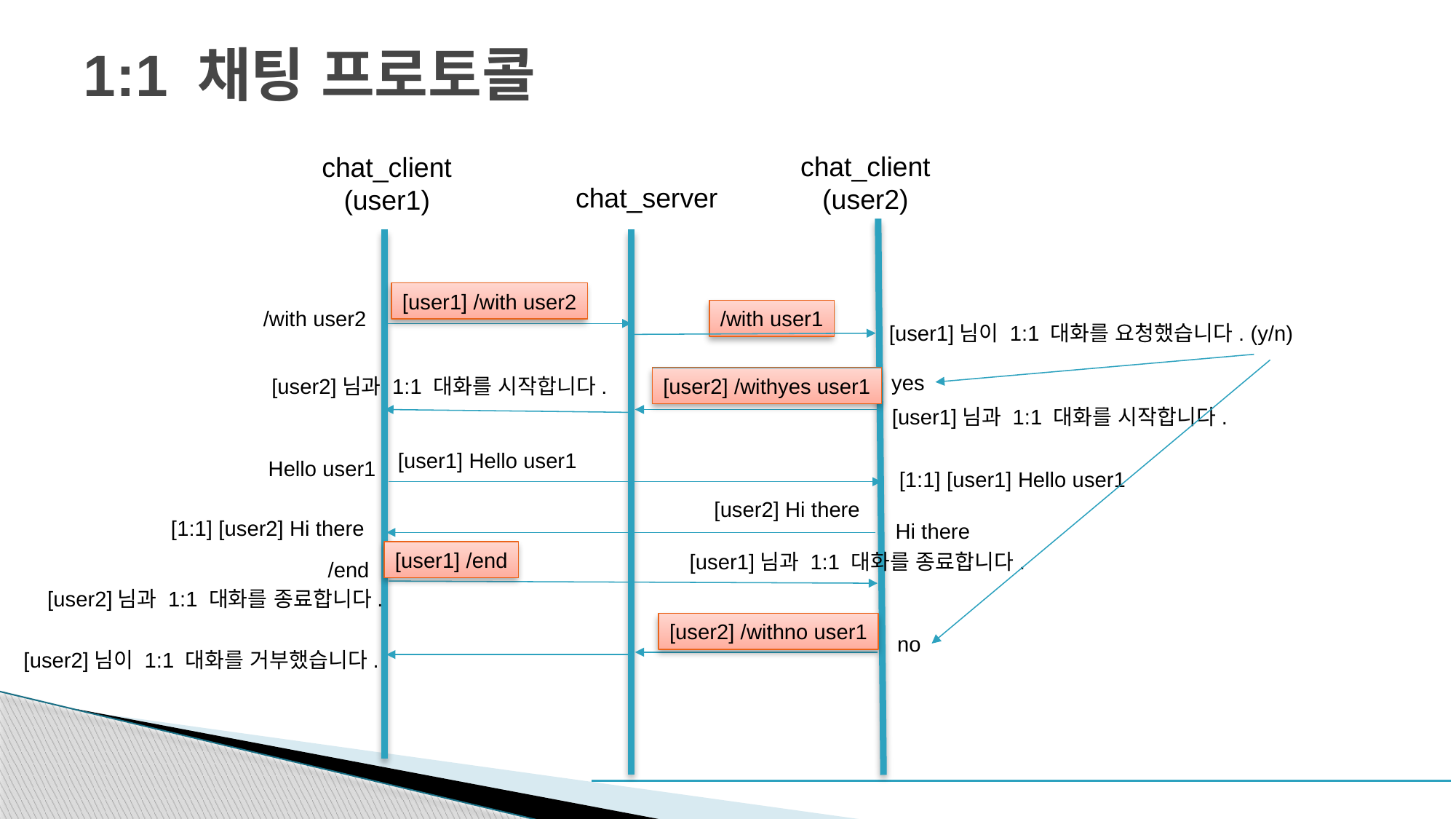

# 1:1 채팅 프로토콜
chat_client
(user2)
chat_client
(user1)
chat_server
[user1] /with user2
/with user2
/with user1
[user1]님이 1:1 대화를 요청했습니다. (y/n)
yes
[user2]님과 1:1 대화를 시작합니다.
[user2] /withyes user1
[user1]님과 1:1 대화를 시작합니다.
[user1] Hello user1
Hello user1
[1:1] [user1] Hello user1
[user2] Hi there
[1:1] [user2] Hi there
Hi there
[user1] /end
[user1]님과 1:1 대화를 종료합니다.
/end
[user2]님과 1:1 대화를 종료합니다.
[user2] /withno user1
no
[user2]님이 1:1 대화를 거부했습니다.